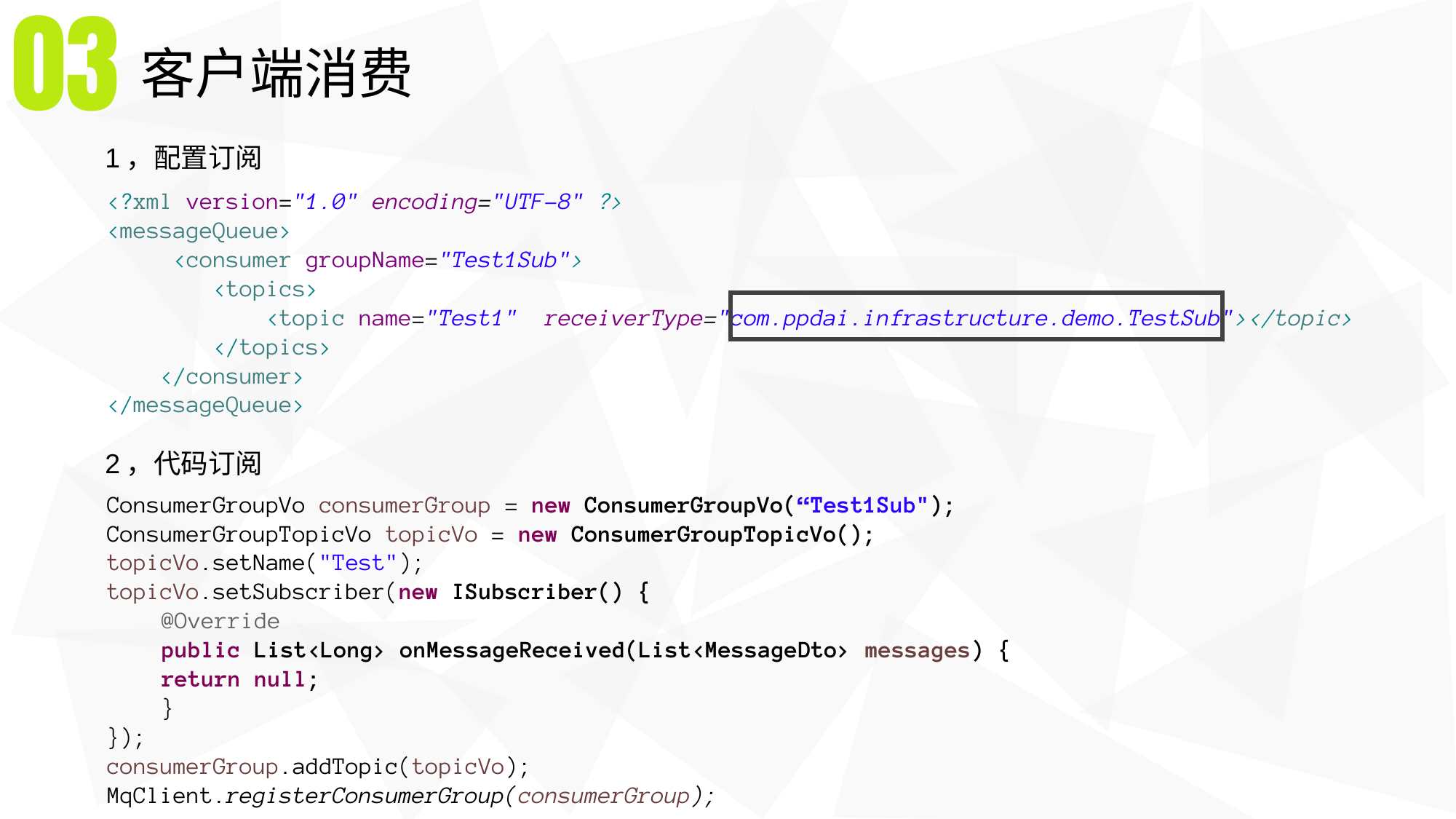

03
客户端消费
1，配置订阅
<?xml version="1.0" encoding="UTF-8" ?>
<messageQueue>
     <consumer groupName="Test1Sub">
        <topics>
            <topic name="Test1"  receiverType="com.ppdai.infrastructure.demo.TestSub"></topic>
        </topics>
    </consumer>
</messageQueue>

2，代码订阅
ConsumerGroupVo consumerGroup = new ConsumerGroupVo(“Test1Sub");
ConsumerGroupTopicVo topicVo = new ConsumerGroupTopicVo();
topicVo.setName("Test");
topicVo.setSubscriber(new ISubscriber() {
@Override
public List<Long> onMessageReceived(List<MessageDto> messages) {
return null;
}
});
consumerGroup.addTopic(topicVo);
MqClient.registerConsumerGroup(consumerGroup);